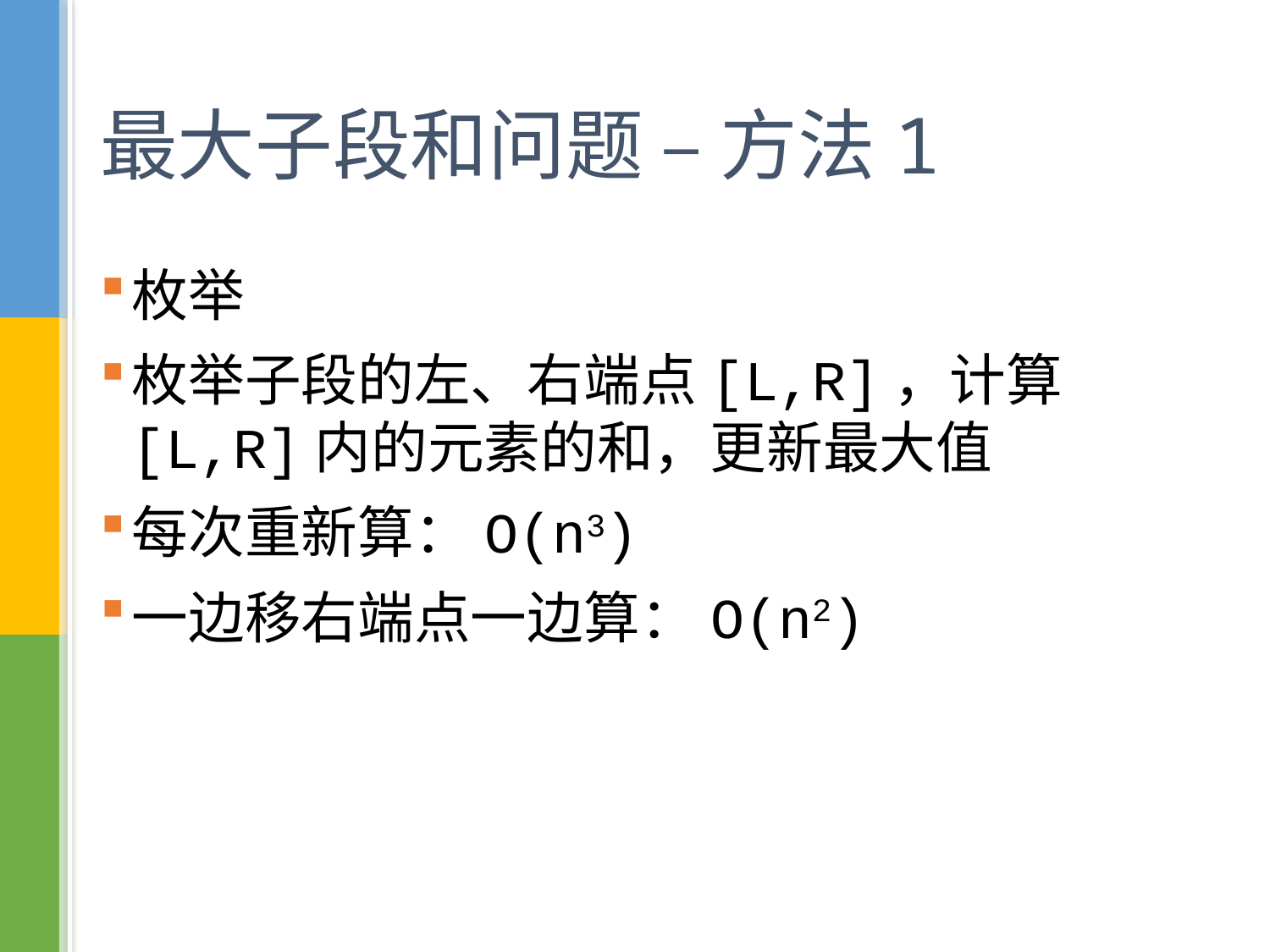

# 最大子段和问题 – 方法1
枚举
枚举子段的左、右端点[L,R]，计算[L,R]内的元素的和，更新最大值
每次重新算：O(n3)
一边移右端点一边算：O(n2)